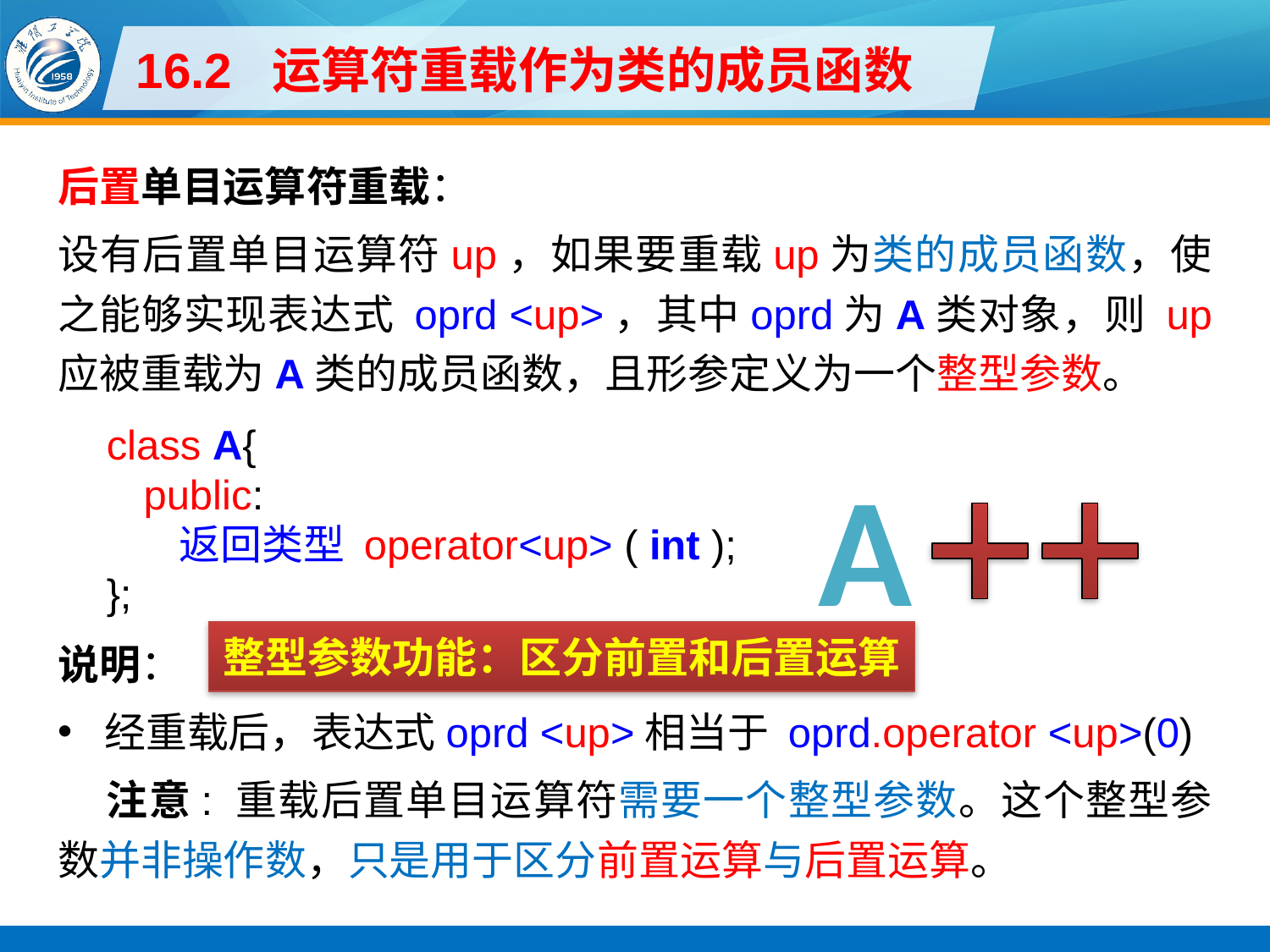

# 16.2  运算符重载作为类的成员函数
后置单目运算符重载：
设有后置单目运算符up，如果要重载up为类的成员函数，使之能够实现表达式 oprd <up>，其中oprd为A类对象，则 up 应被重载为A类的成员函数，且形参定义为一个整型参数。
class A{
public:
返回类型 operator<up> ( int );
};
说明：
经重载后，表达式oprd <up>相当于 oprd.operator <up>(0)
注意: 重载后置单目运算符需要一个整型参数。这个整型参数并非操作数，只是用于区分前置运算与后置运算。
A

整型参数功能：区分前置和后置运算